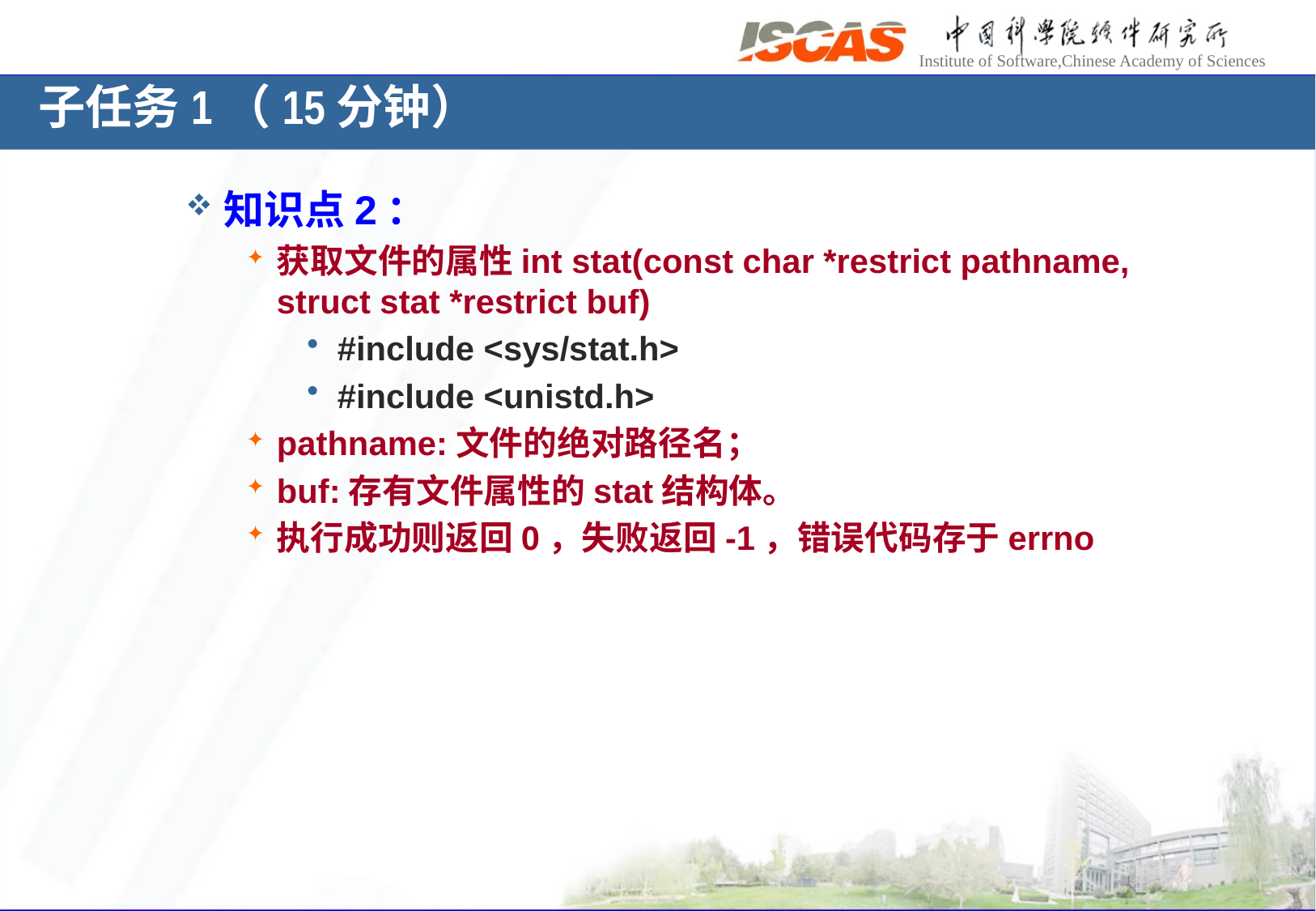

子任务1（15分钟）
知识点2：
获取文件的属性int stat(const char *restrict pathname, struct stat *restrict buf)
#include <sys/stat.h>
#include <unistd.h>
pathname:文件的绝对路径名；
buf:存有文件属性的stat结构体。
执行成功则返回0，失败返回-1，错误代码存于errno